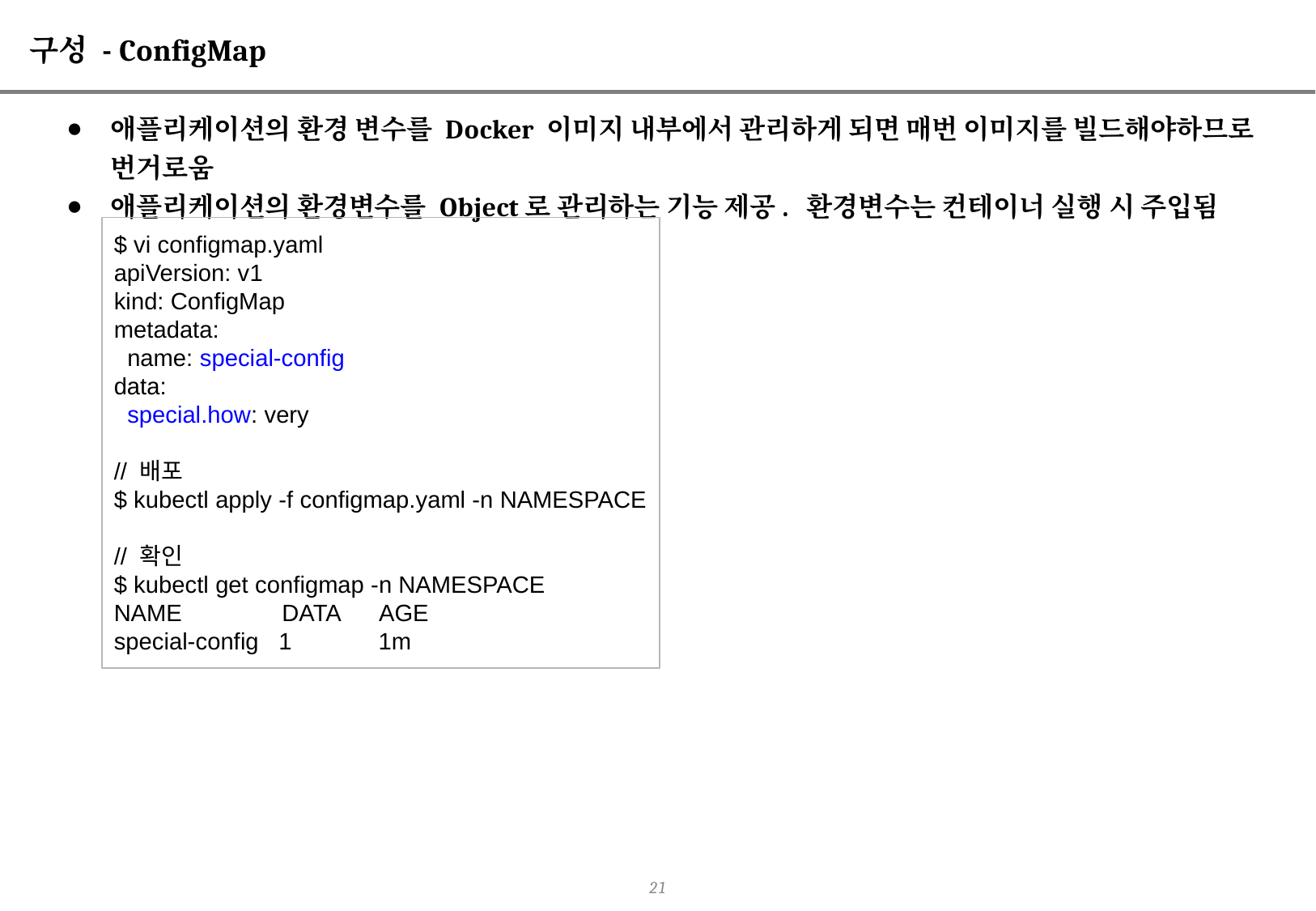

# 구성 - ConfigMap
애플리케이션의 환경 변수를 Docker 이미지 내부에서 관리하게 되면 매번 이미지를 빌드해야하므로 번거로움
애플리케이션의 환경변수를 Object로 관리하는 기능 제공.  환경변수는 컨테이너 실행 시 주입됨
$ vi configmap.yaml
apiVersion: v1
kind: ConfigMap
metadata:
  name: special-config
data:
  special.how: very

// 배포
$ kubectl apply -f configmap.yaml -n NAMESPACE

// 확인
$ kubectl get configmap -n NAMESPACE
NAME               DATA      AGE
special-config   1             1m